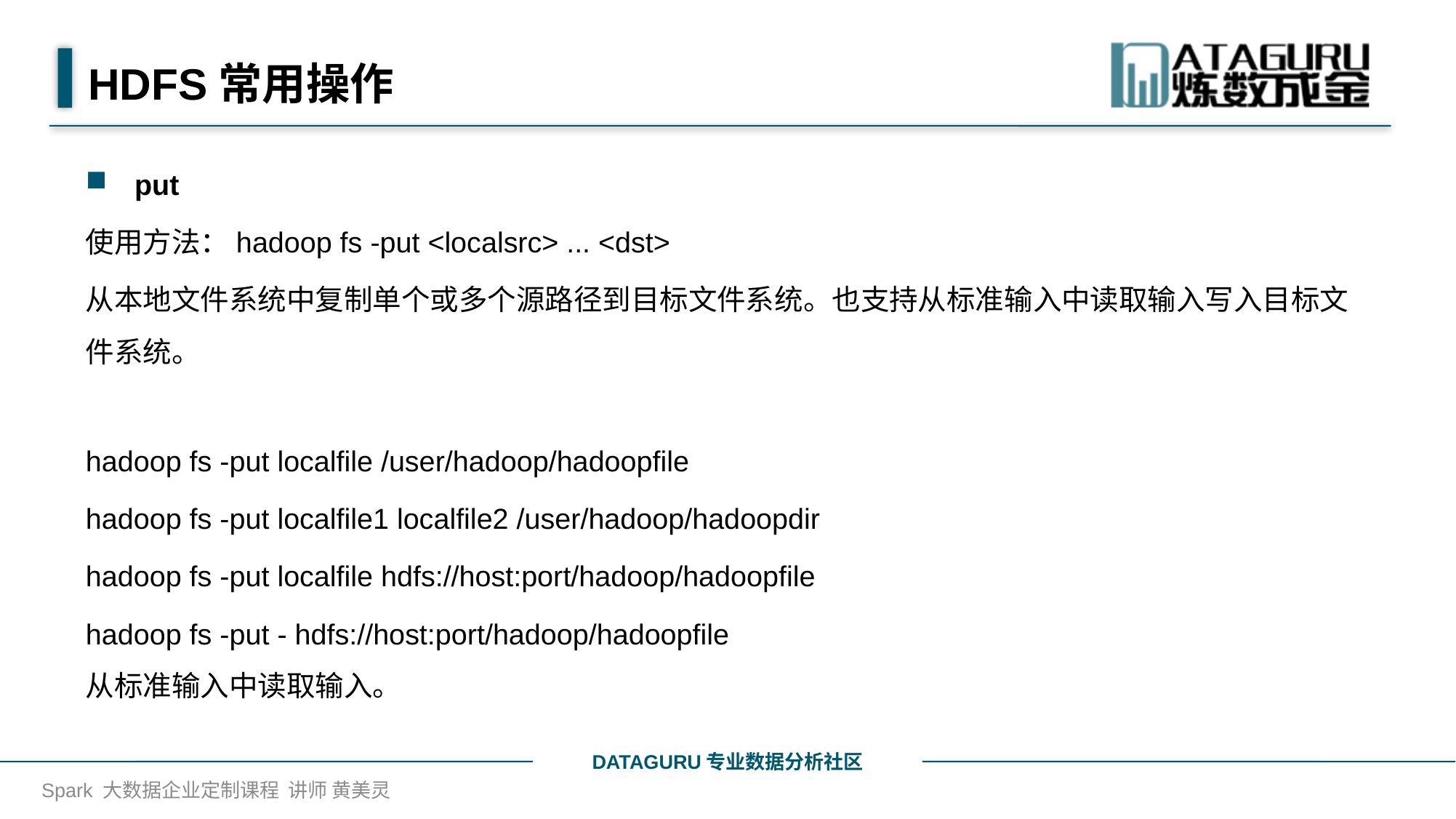

# HDFS常用操作
put
使用方法：hadoop fs -put <localsrc> ... <dst>
从本地文件系统中复制单个或多个源路径到目标文件系统。也支持从标准输入中读取输入写入目标文件系统。
hadoop fs -put localfile /user/hadoop/hadoopfile
hadoop fs -put localfile1 localfile2 /user/hadoop/hadoopdir
hadoop fs -put localfile hdfs://host:port/hadoop/hadoopfile
hadoop fs -put - hdfs://host:port/hadoop/hadoopfile 
从标准输入中读取输入。